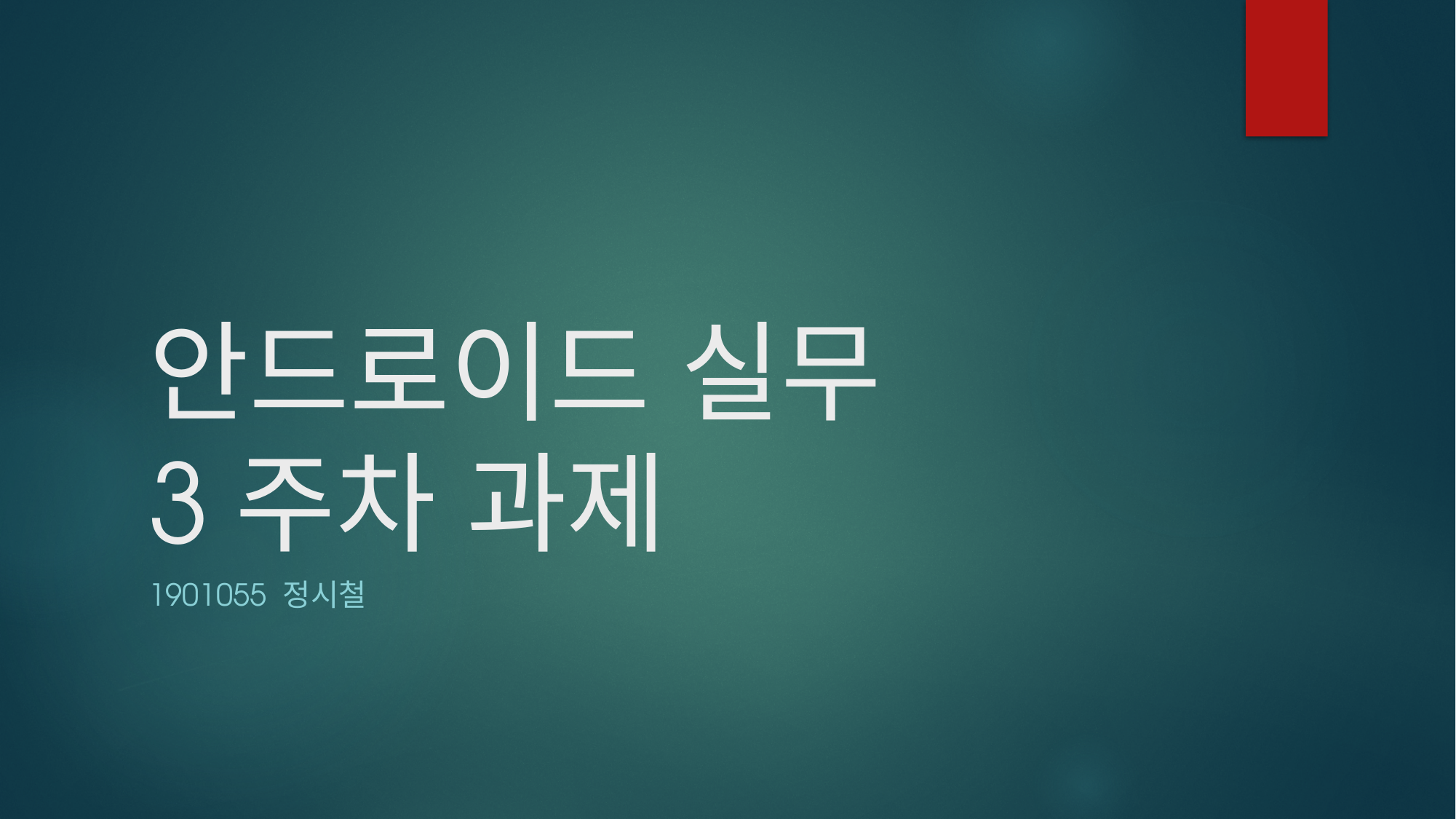

# 안드로이드 실무 3주차 과제
1901055 정시철